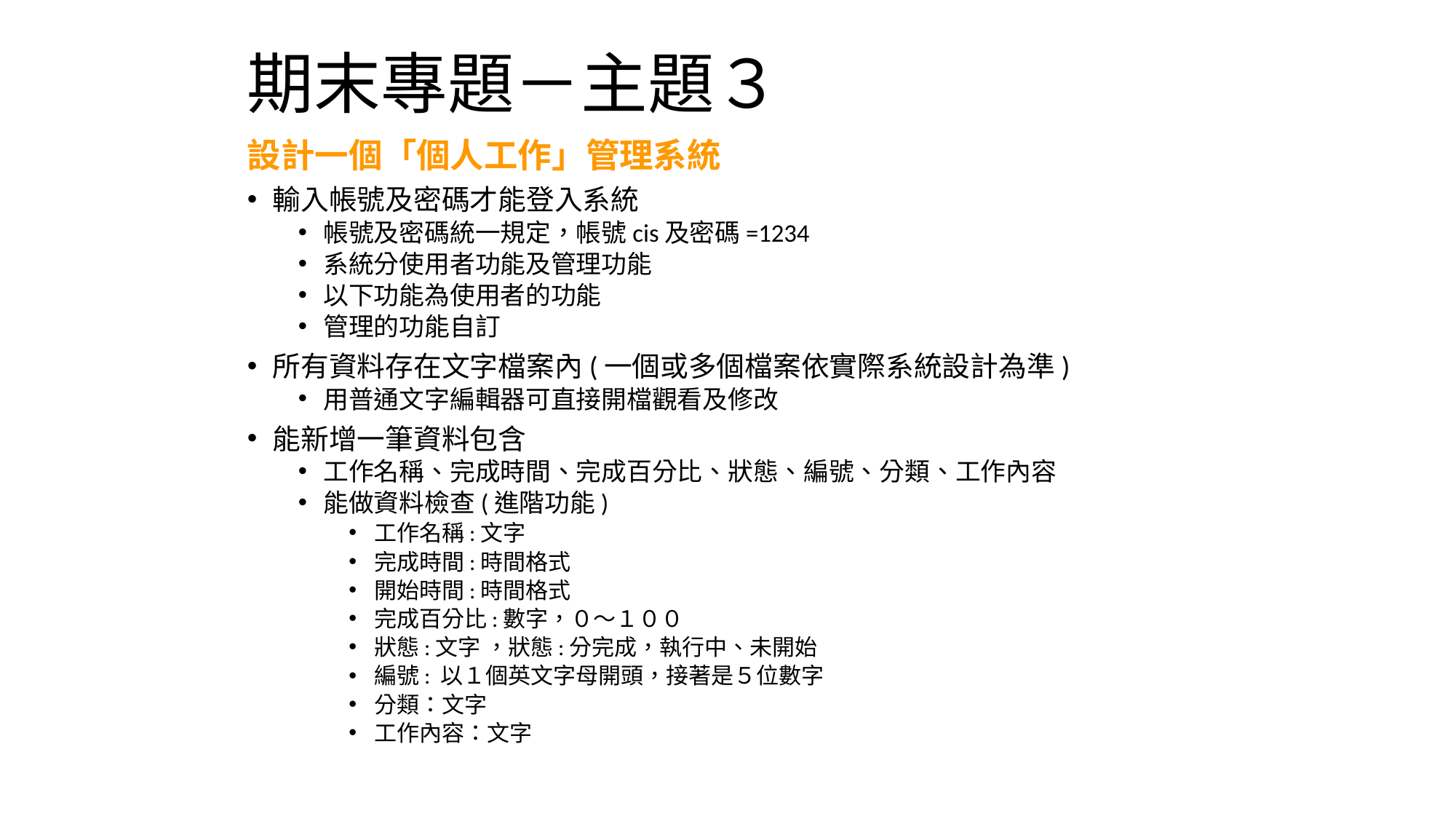

# 期末專題－主題３
設計一個「個人工作」管理系統
輸入帳號及密碼才能登入系統
帳號及密碼統一規定，帳號cis及密碼=1234
系統分使用者功能及管理功能
以下功能為使用者的功能
管理的功能自訂
所有資料存在文字檔案內(一個或多個檔案依實際系統設計為準)
用普通文字編輯器可直接開檔觀看及修改
能新增一筆資料包含
工作名稱、完成時間、完成百分比、狀態、編號、分類、工作內容
能做資料檢查(進階功能)
工作名稱:文字
完成時間:時間格式
開始時間:時間格式
完成百分比:數字，０～１００
狀態:文字 ，狀態:分完成，執行中、未開始
編號: 以１個英文字母開頭，接著是５位數字
分類：文字
工作內容：文字